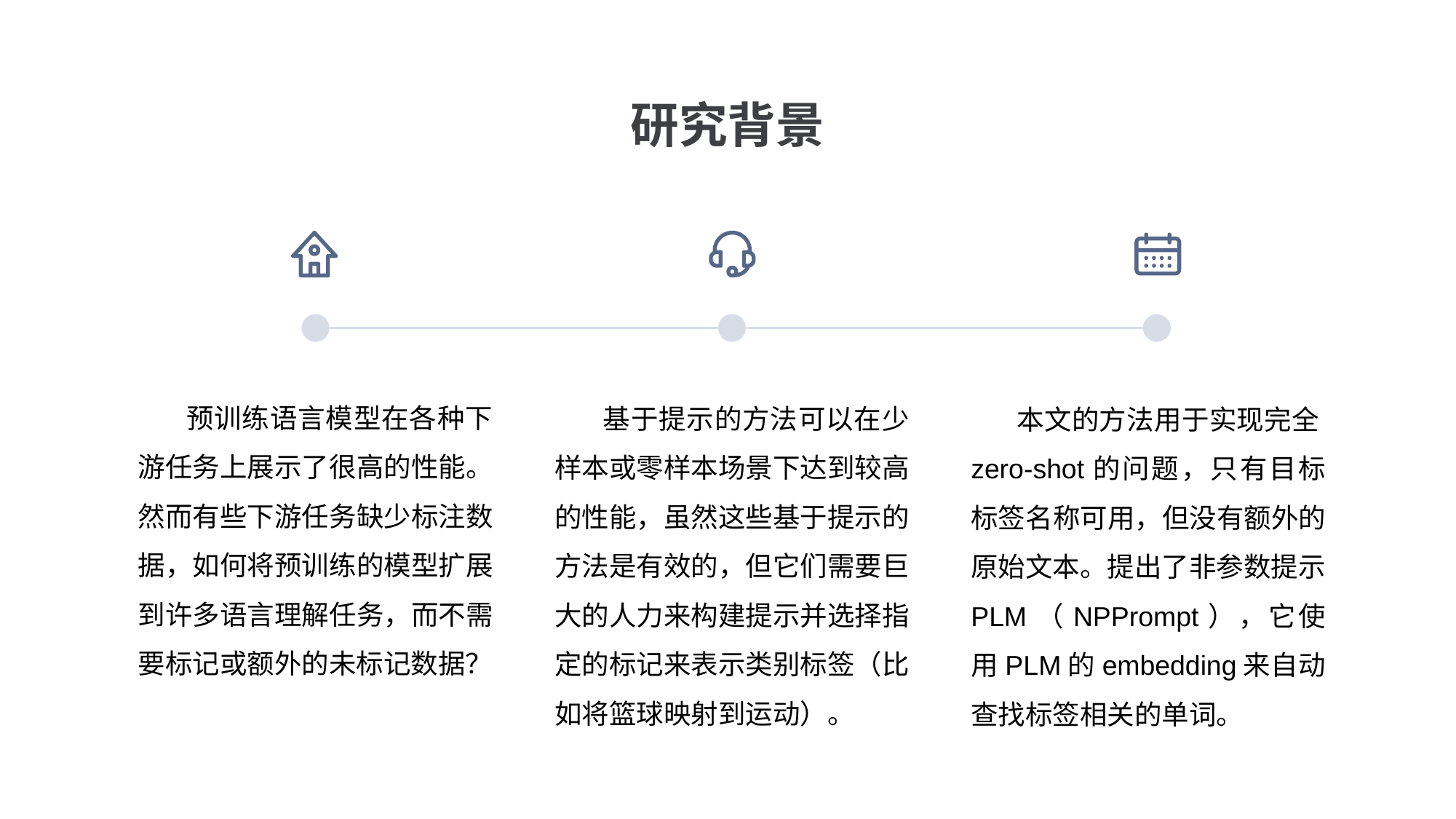

研究背景

      预训练语言模型在各种下游任务上展示了很高的性能。然而有些下游任务缺少标注数据，如何将预训练的模型扩展到许多语言理解任务，而不需要标记或额外的未标记数据？
      基于提示的方法可以在少样本或零样本场景下达到较高的性能，虽然这些基于提示的方法是有效的，但它们需要巨大的人力来构建提示并选择指定的标记来表示类别标签（比如将篮球映射到运动）。
      本文的方法用于实现完全zero-shot的问题，只有目标标签名称可用，但没有额外的原始文本。提出了非参数提示PLM（NPPrompt），它使用PLM的embedding来自动查找标签相关的单词。